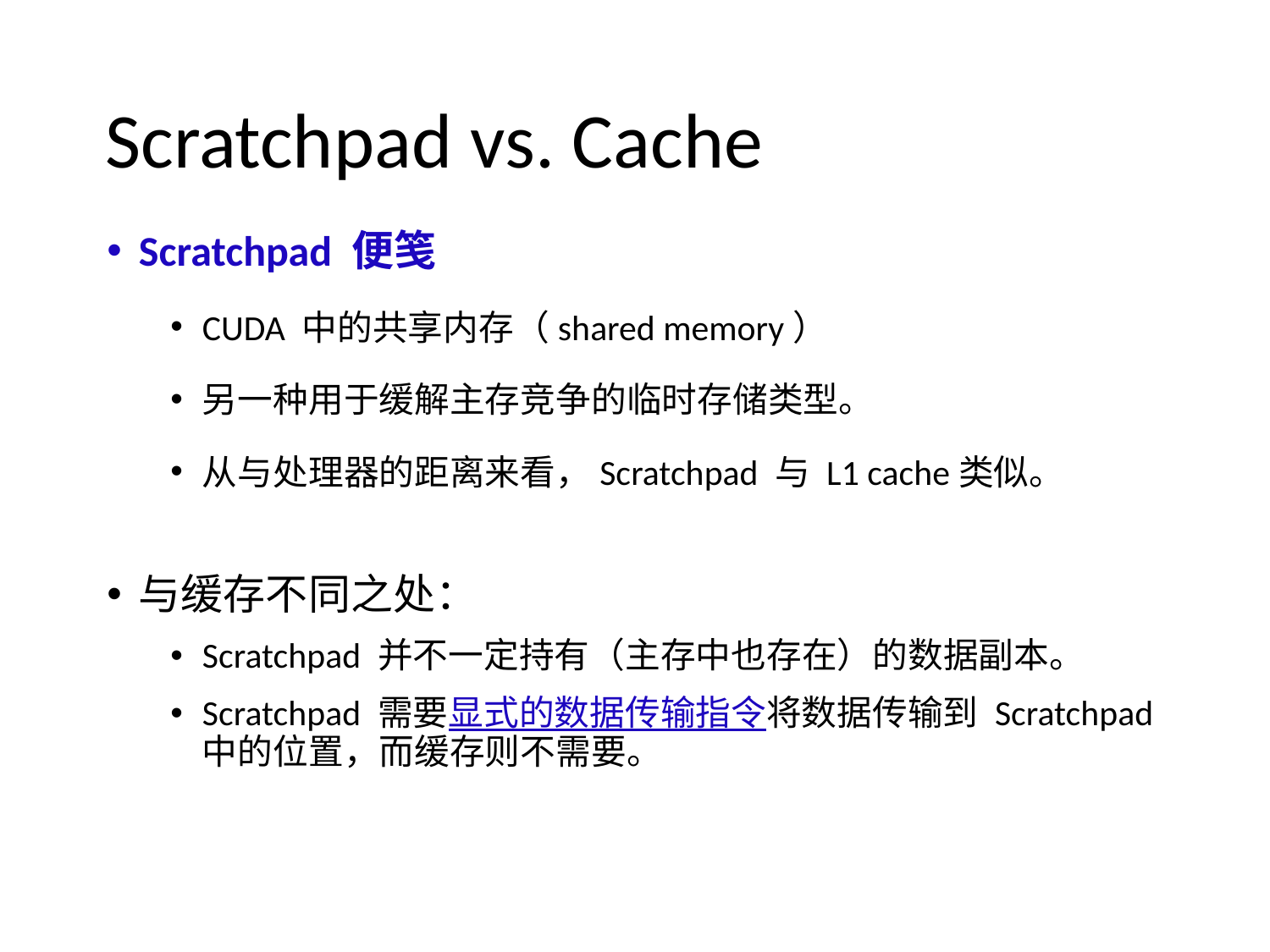

# Scratchpad vs. Cache
Scratchpad 便笺
CUDA 中的共享内存（shared memory）
另一种用于缓解主存竞争的临时存储类型。
从与处理器的距离来看，Scratchpad 与 L1 cache类似。

与缓存不同之处：
Scratchpad 并不一定持有（主存中也存在）的数据副本。
Scratchpad 需要显式的数据传输指令将数据传输到 Scratchpad 中的位置，而缓存则不需要。
19